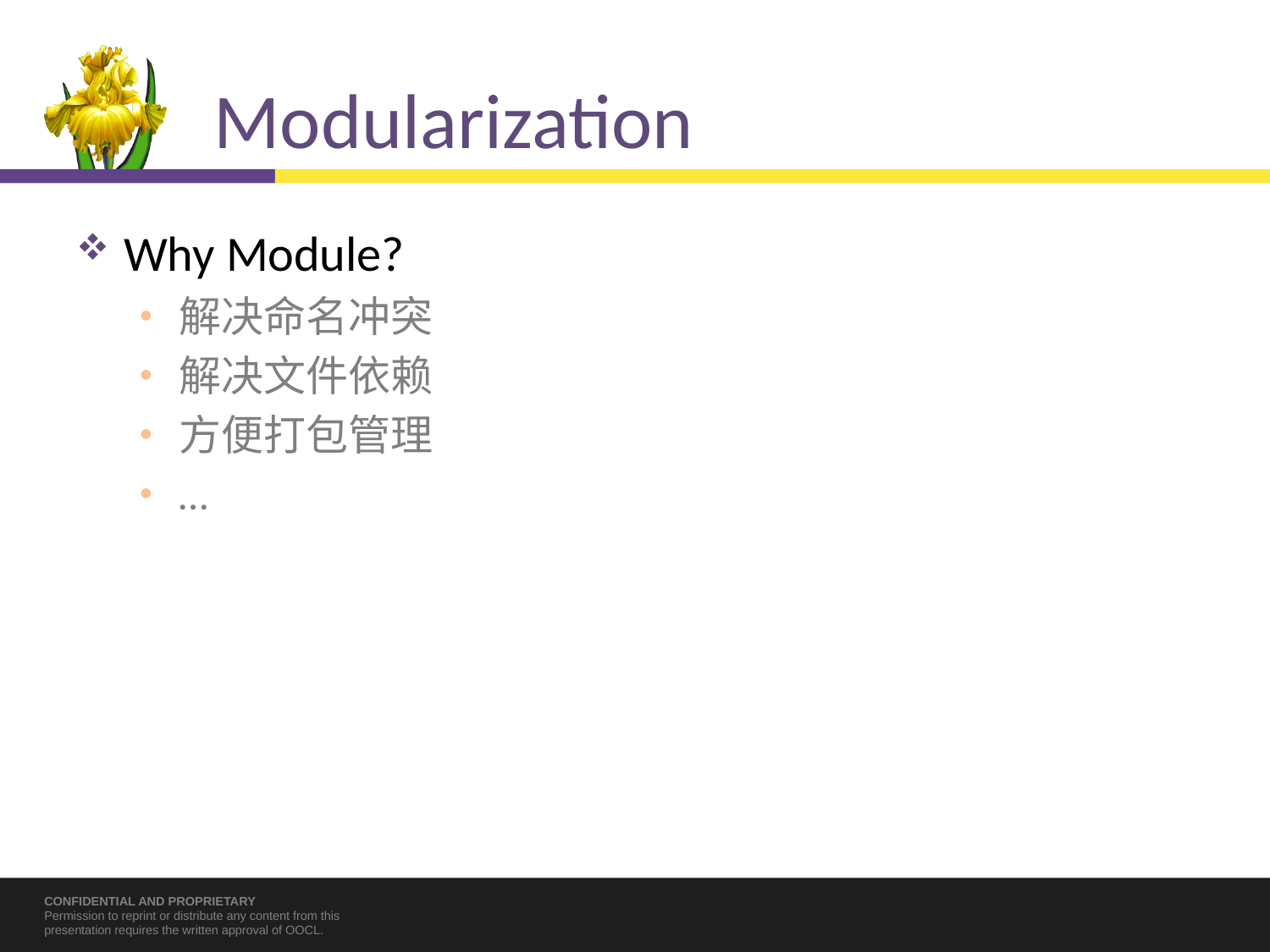

# Modularization
Why Module?
解决命名冲突
解决文件依赖
方便打包管理
…